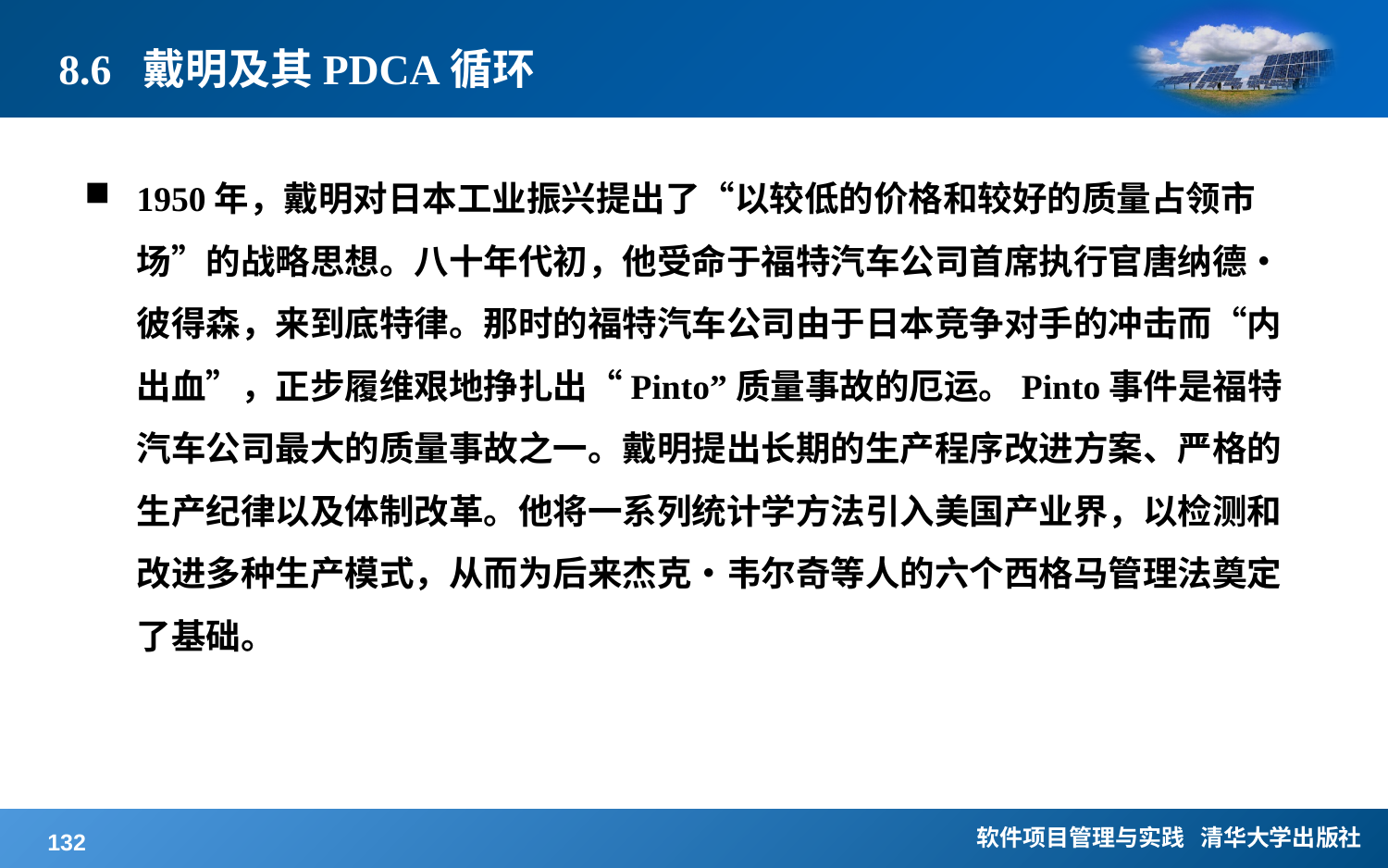

# 8.6  戴明及其PDCA循环
1950年，戴明对日本工业振兴提出了“以较低的价格和较好的质量占领市场”的战略思想。八十年代初，他受命于福特汽车公司首席执行官唐纳德•彼得森，来到底特律。那时的福特汽车公司由于日本竞争对手的冲击而“内出血”，正步履维艰地挣扎出“Pinto”质量事故的厄运。Pinto事件是福特汽车公司最大的质量事故之一。戴明提出长期的生产程序改进方案、严格的生产纪律以及体制改革。他将一系列统计学方法引入美国产业界，以检测和改进多种生产模式，从而为后来杰克•韦尔奇等人的六个西格马管理法奠定了基础。